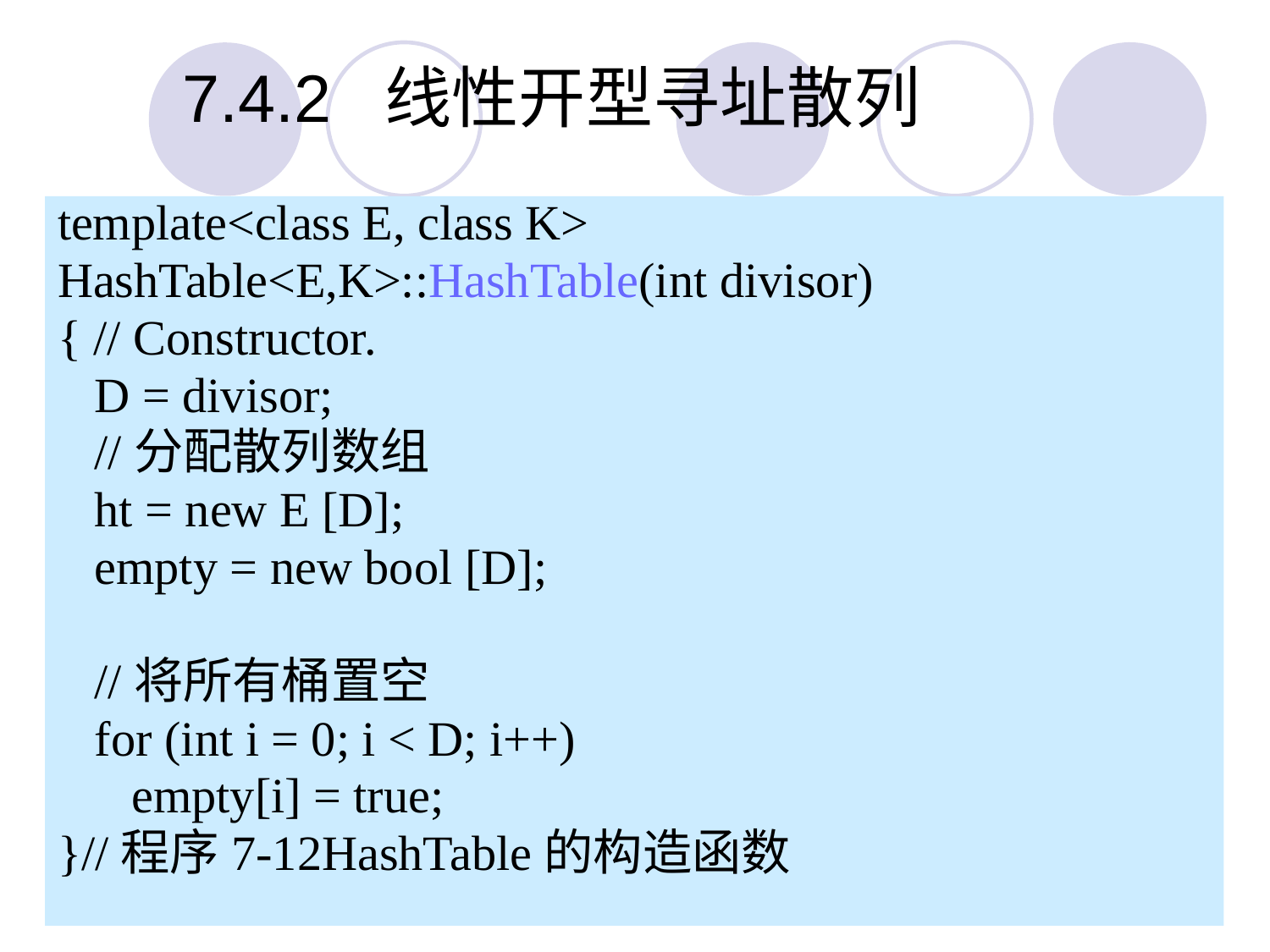

7.4.2  线性开型寻址散列
61

template<class E, class K>
HashTable<E,K>::HashTable(int divisor)
{ // Constructor.
   D = divisor;
   //分配散列数组
   ht = new E [D];
   empty = new bool [D];

   //将所有桶置空
   for (int i = 0; i < D; i++)
      empty[i] = true;
}//程序7-12HashTable的构造函数